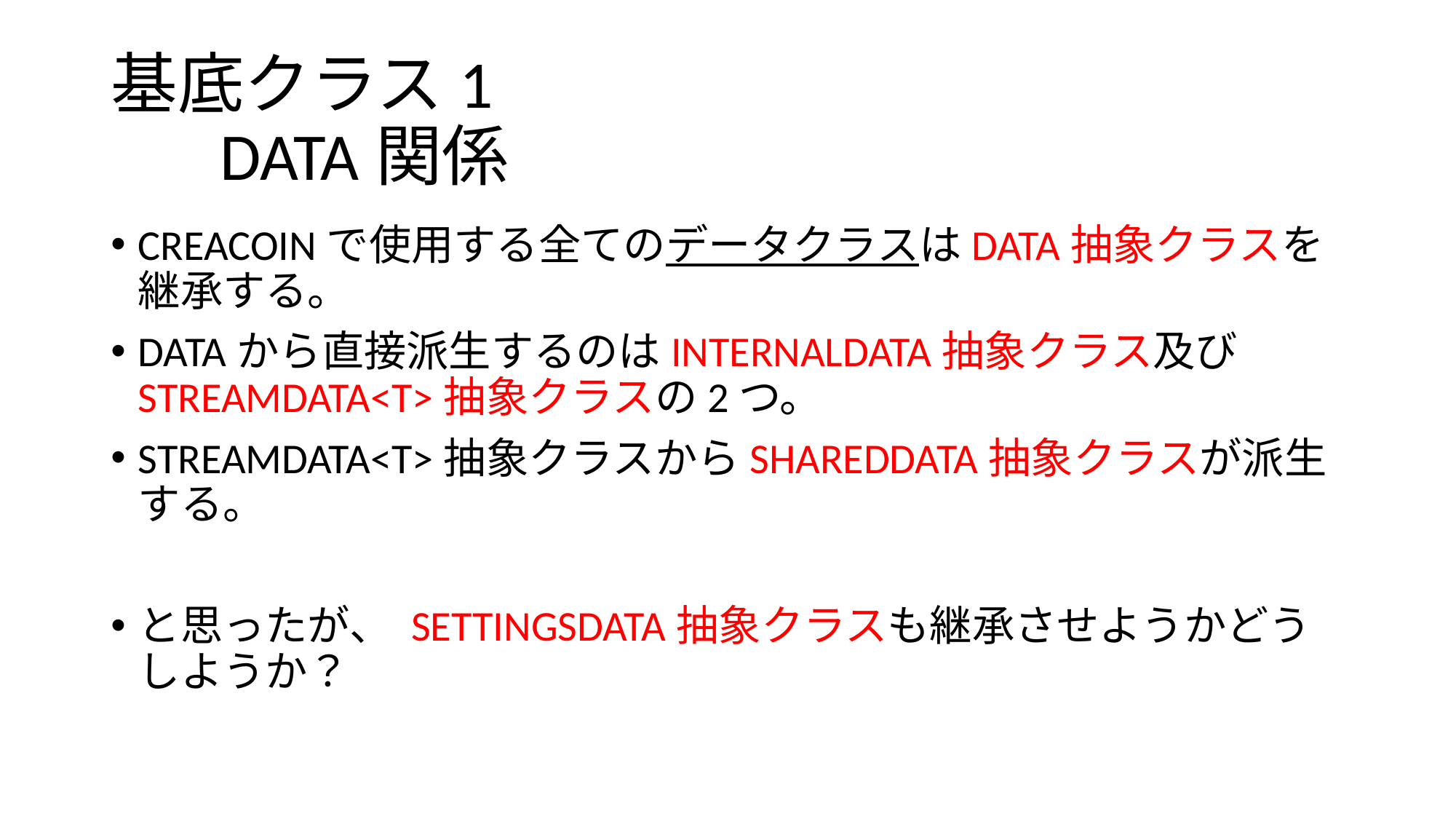

# 基底クラス1 DATA関係
CREACOINで使用する全てのデータクラスはDATA抽象クラスを継承する。
DATAから直接派生するのはINTERNALDATA抽象クラス及びSTREAMDATA<T>抽象クラスの2つ。
STREAMDATA<T>抽象クラスからSHAREDDATA抽象クラスが派生する。

と思ったが、 SETTINGSDATA抽象クラスも継承させようかどうしようか？